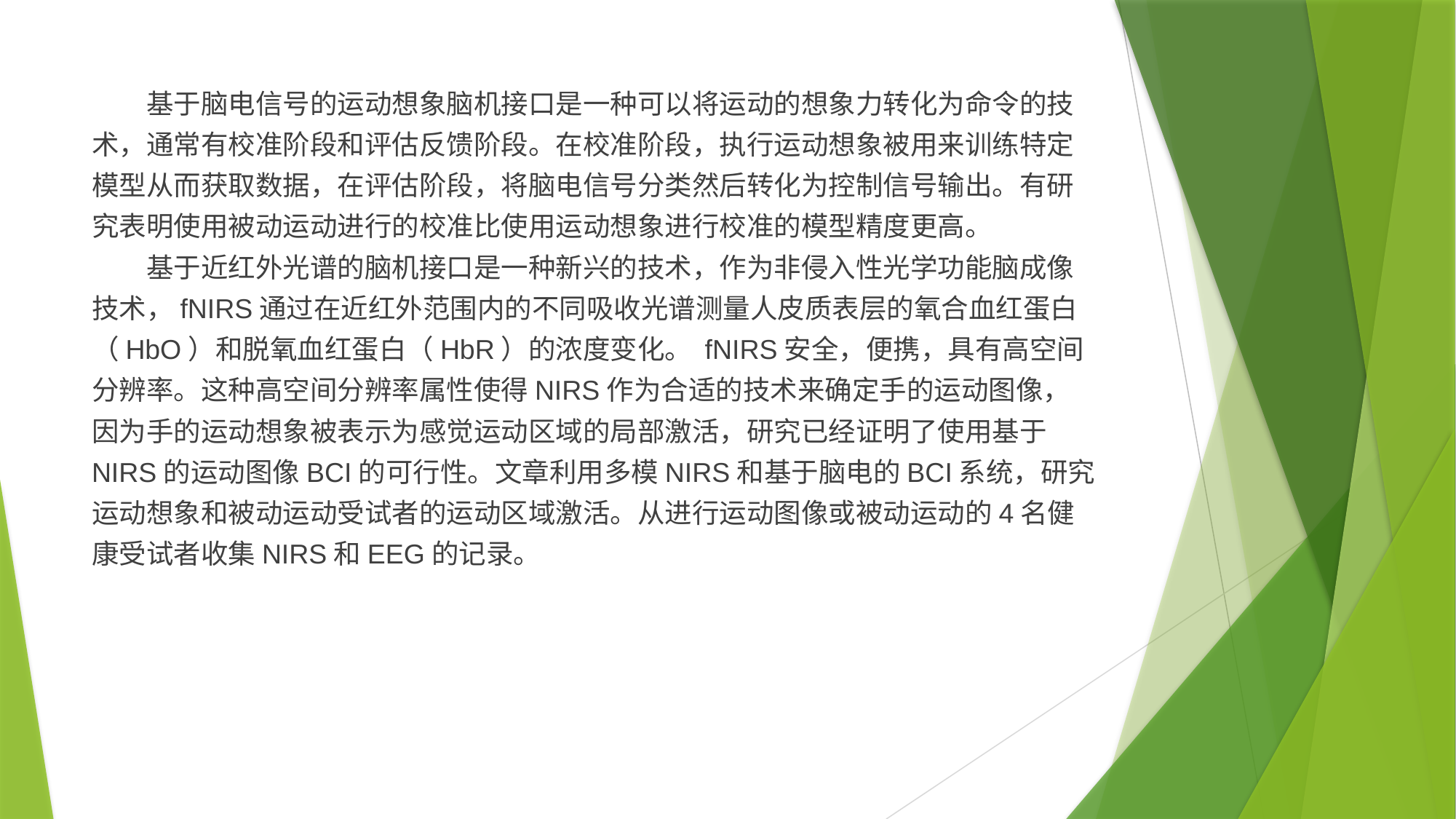

#
基于脑电信号的运动想象脑机接口是一种可以将运动的想象力转化为命令的技术，通常有校准阶段和评估反馈阶段。在校准阶段，执行运动想象被用来训练特定模型从而获取数据，在评估阶段，将脑电信号分类然后转化为控制信号输出。有研究表明使用被动运动进行的校准比使用运动想象进行校准的模型精度更高。
基于近红外光谱的脑机接口是一种新兴的技术，作为非侵入性光学功能脑成像技术，fNIRS通过在近红外范围内的不同吸收光谱测量人皮质表层的氧合血红蛋白（HbO）和脱氧血红蛋白（HbR）的浓度变化。 fNIRS安全，便携，具有高空间分辨率。这种高空间分辨率属性使得NIRS作为合适的技术来确定手的运动图像，因为手的运动想象被表示为感觉运动区域的局部激活，研究已经证明了使用基于NIRS的运动图像BCI的可行性。文章利用多模NIRS和基于脑电的BCI系统，研究运动想象和被动运动受试者的运动区域激活。从进行运动图像或被动运动的4名健康受试者收集NIRS和EEG的记录。